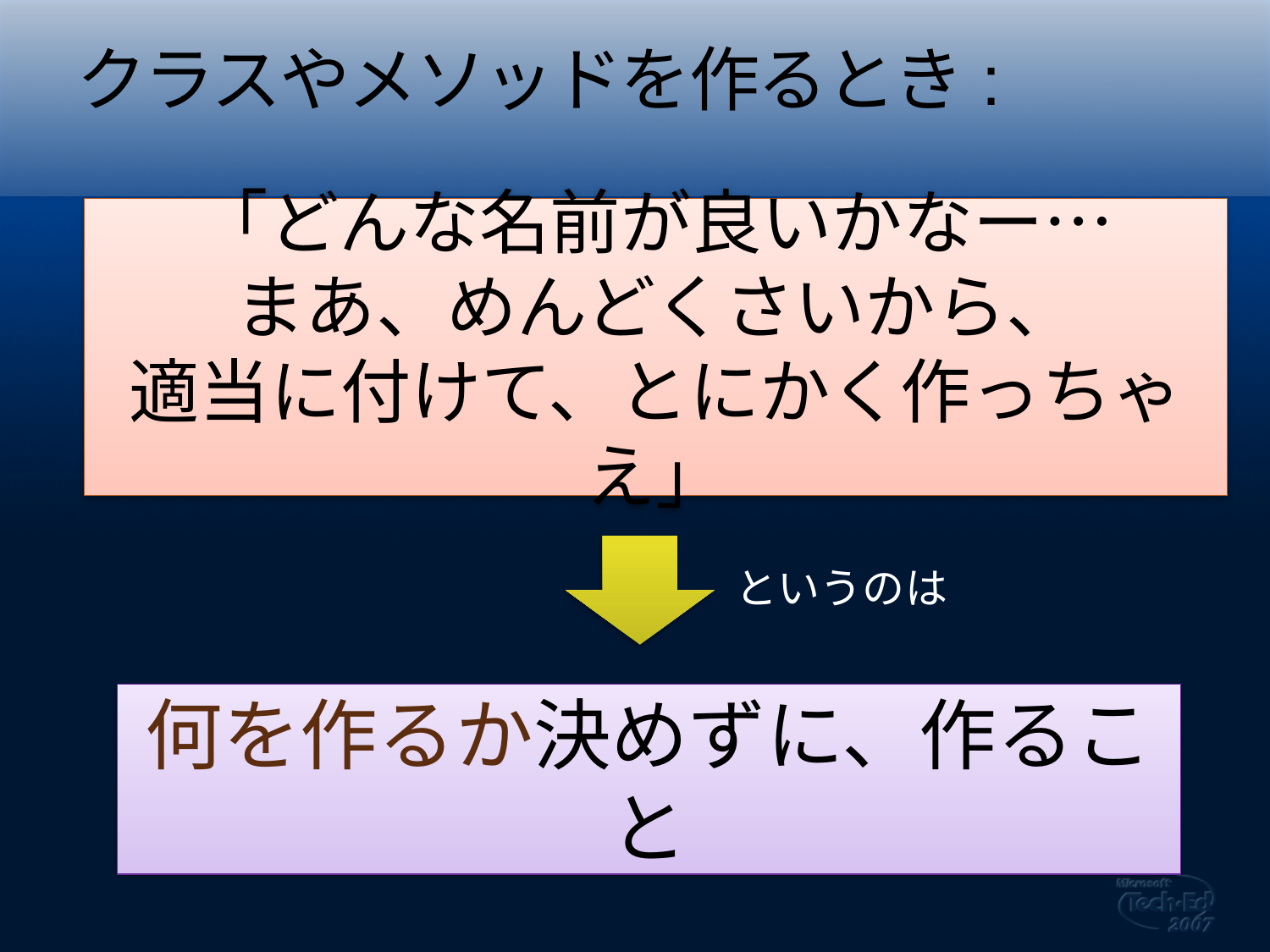

# クラスやメソッドを作るとき:
「どんな名前が良いかなー…
まあ、めんどくさいから、
適当に付けて、とにかく作っちゃえ」

というのは
何を作るか決めずに、作ること